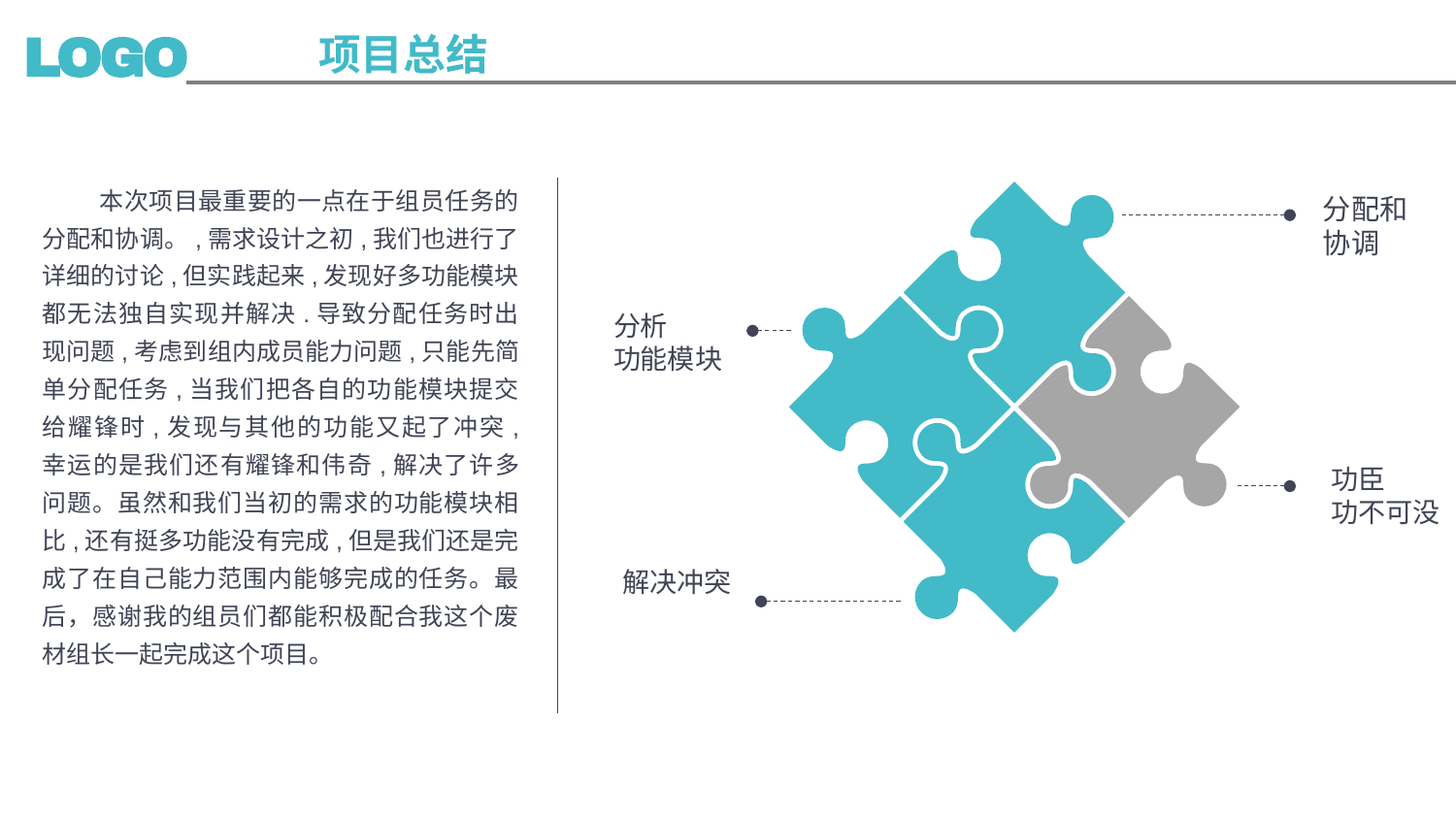

LOGO
项目总结
本次项目最重要的一点在于组员任务的分配和协调。,需求设计之初,我们也进行了详细的讨论,但实践起来,发现好多功能模块都无法独自实现并解决.导致分配任务时出现问题,考虑到组内成员能力问题,只能先简单分配任务,当我们把各自的功能模块提交给耀锋时,发现与其他的功能又起了冲突, 幸运的是我们还有耀锋和伟奇,解决了许多问题。虽然和我们当初的需求的功能模块相比,还有挺多功能没有完成,但是我们还是完成了在自己能力范围内能够完成的任务。最后，感谢我的组员们都能积极配合我这个废材组长一起完成这个项目。
分配和
协调

分析
功能模块

功臣
功不可没
解决冲突